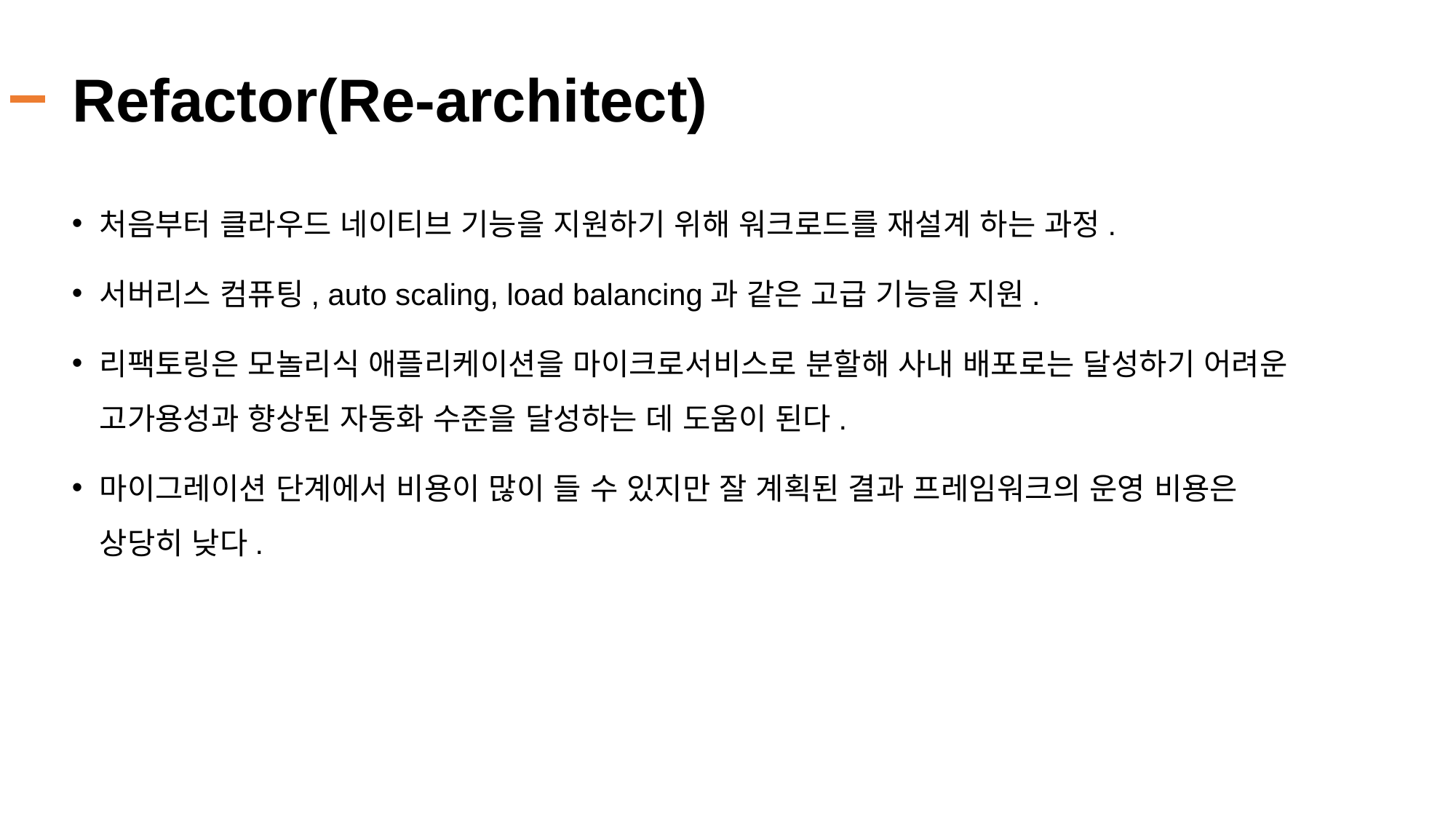

# Refactor(Re-architect)

처음부터 클라우드 네이티브 기능을 지원하기 위해 워크로드를 재설계 하는 과정.
서버리스 컴퓨팅, auto scaling, load balancing과 같은 고급 기능을 지원.
리팩토링은 모놀리식 애플리케이션을 마이크로서비스로 분할해 사내 배포로는 달성하기 어려운 고가용성과 향상된 자동화 수준을 달성하는 데 도움이 된다.
마이그레이션 단계에서 비용이 많이 들 수 있지만 잘 계획된 결과 프레임워크의 운영 비용은  상당히 낮다.